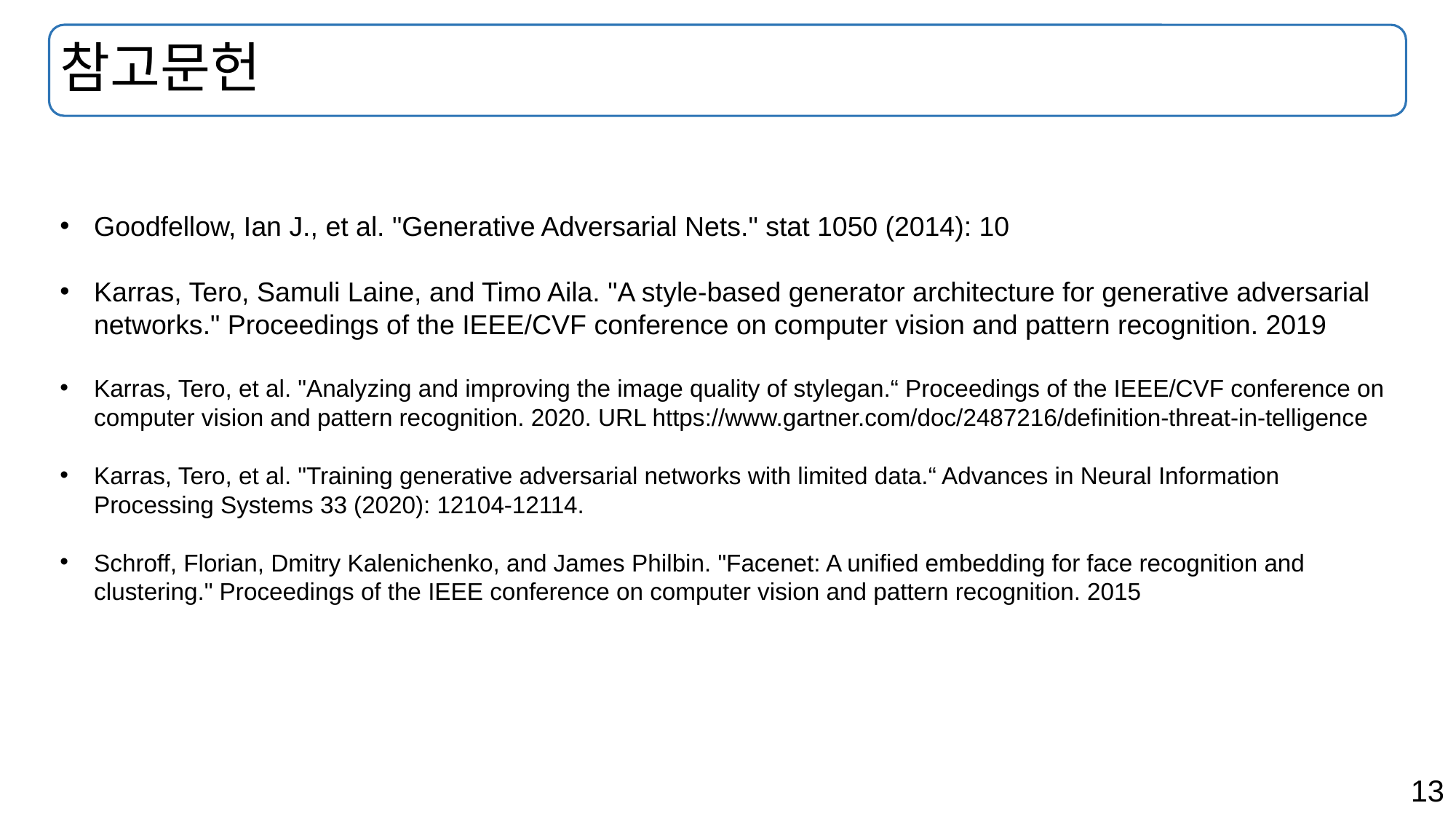

# 참고문헌
Goodfellow, Ian J., et al. "Generative Adversarial Nets." stat 1050 (2014): 10

Karras, Tero, Samuli Laine, and Timo Aila. "A style-based generator architecture for generative adversarial networks." Proceedings of the IEEE/CVF conference on computer vision and pattern recognition. 2019

Karras, Tero, et al. "Analyzing and improving the image quality of stylegan.“ Proceedings of the IEEE/CVF conference on computer vision and pattern recognition. 2020. URL https://www.gartner.com/doc/2487216/definition-threat-in-telligence

Karras, Tero, et al. "Training generative adversarial networks with limited data.“ Advances in Neural Information Processing Systems 33 (2020): 12104-12114.

Schroff, Florian, Dmitry Kalenichenko, and James Philbin. "Facenet: A unified embedding for face recognition and clustering." Proceedings of the IEEE conference on computer vision and pattern recognition. 2015